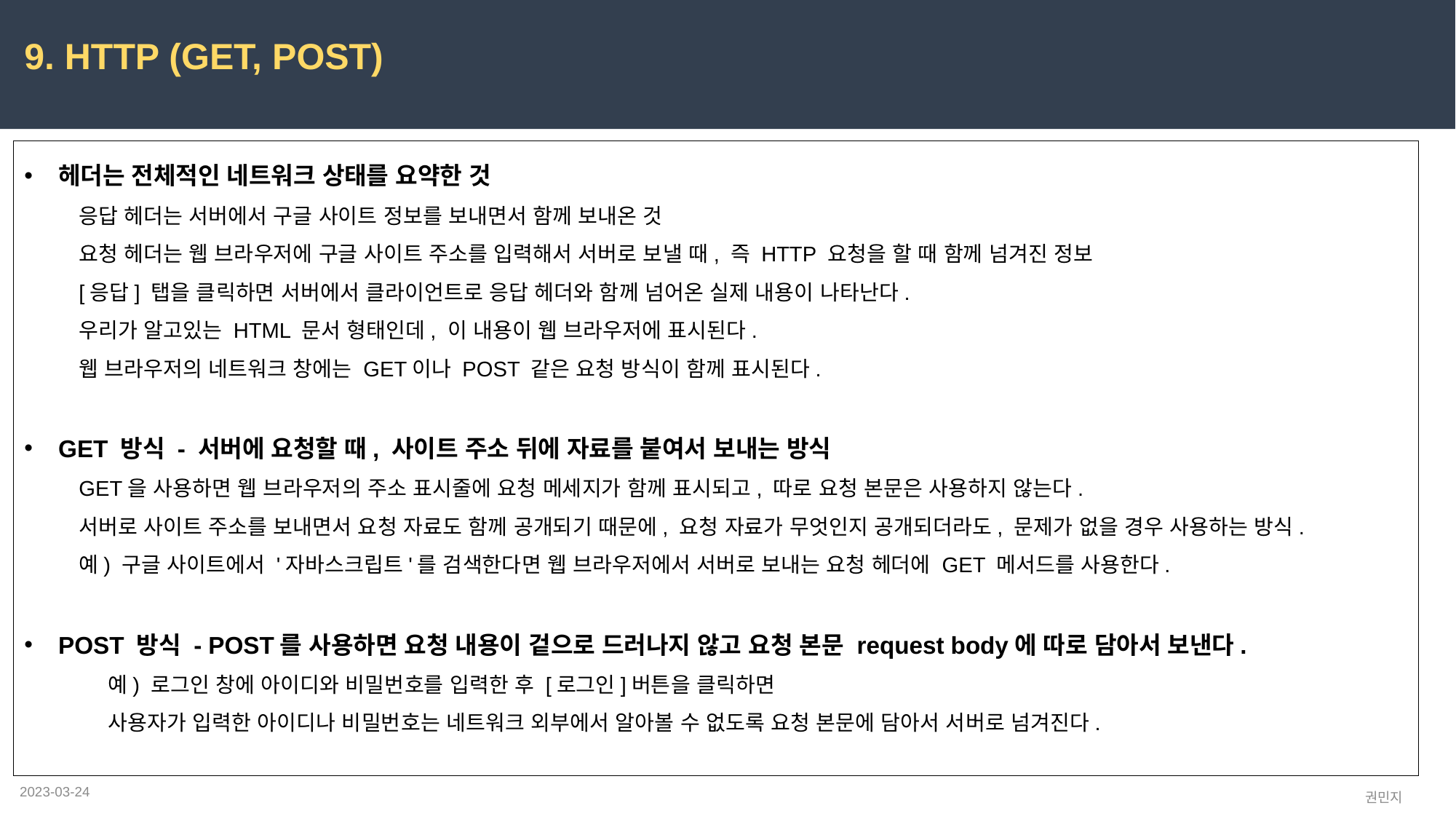

9. HTTP (GET, POST)
헤더는 전체적인 네트워크 상태를 요약한 것
응답 헤더는 서버에서 구글 사이트 정보를 보내면서 함께 보내온 것
요청 헤더는 웹 브라우저에 구글 사이트 주소를 입력해서 서버로 보낼 때, 즉 HTTP 요청을 할 때 함께 넘겨진 정보
[응답] 탭을 클릭하면 서버에서 클라이언트로 응답 헤더와 함께 넘어온 실제 내용이 나타난다.
우리가 알고있는 HTML 문서 형태인데, 이 내용이 웹 브라우저에 표시된다.
웹 브라우저의 네트워크 창에는 GET이나 POST 같은 요청 방식이 함께 표시된다.

GET 방식 - 서버에 요청할 때, 사이트 주소 뒤에 자료를 붙여서 보내는 방식
GET을 사용하면 웹 브라우저의 주소 표시줄에 요청 메세지가 함께 표시되고, 따로 요청 본문은 사용하지 않는다.
서버로 사이트 주소를 보내면서 요청 자료도 함께 공개되기 때문에, 요청 자료가 무엇인지 공개되더라도, 문제가 없을 경우 사용하는 방식.
예) 구글 사이트에서 '자바스크립트'를 검색한다면 웹 브라우저에서 서버로 보내는 요청 헤더에 GET 메서드를 사용한다.

POST 방식 - POST를 사용하면 요청 내용이 겉으로 드러나지 않고 요청 본문 request body에 따로 담아서 보낸다.
    예) 로그인 창에 아이디와 비밀번호를 입력한 후 [로그인]버튼을 클릭하면
    사용자가 입력한 아이디나 비밀번호는 네트워크 외부에서 알아볼 수 없도록 요청 본문에 담아서 서버로 넘겨진다.
2023-03-24
권민지